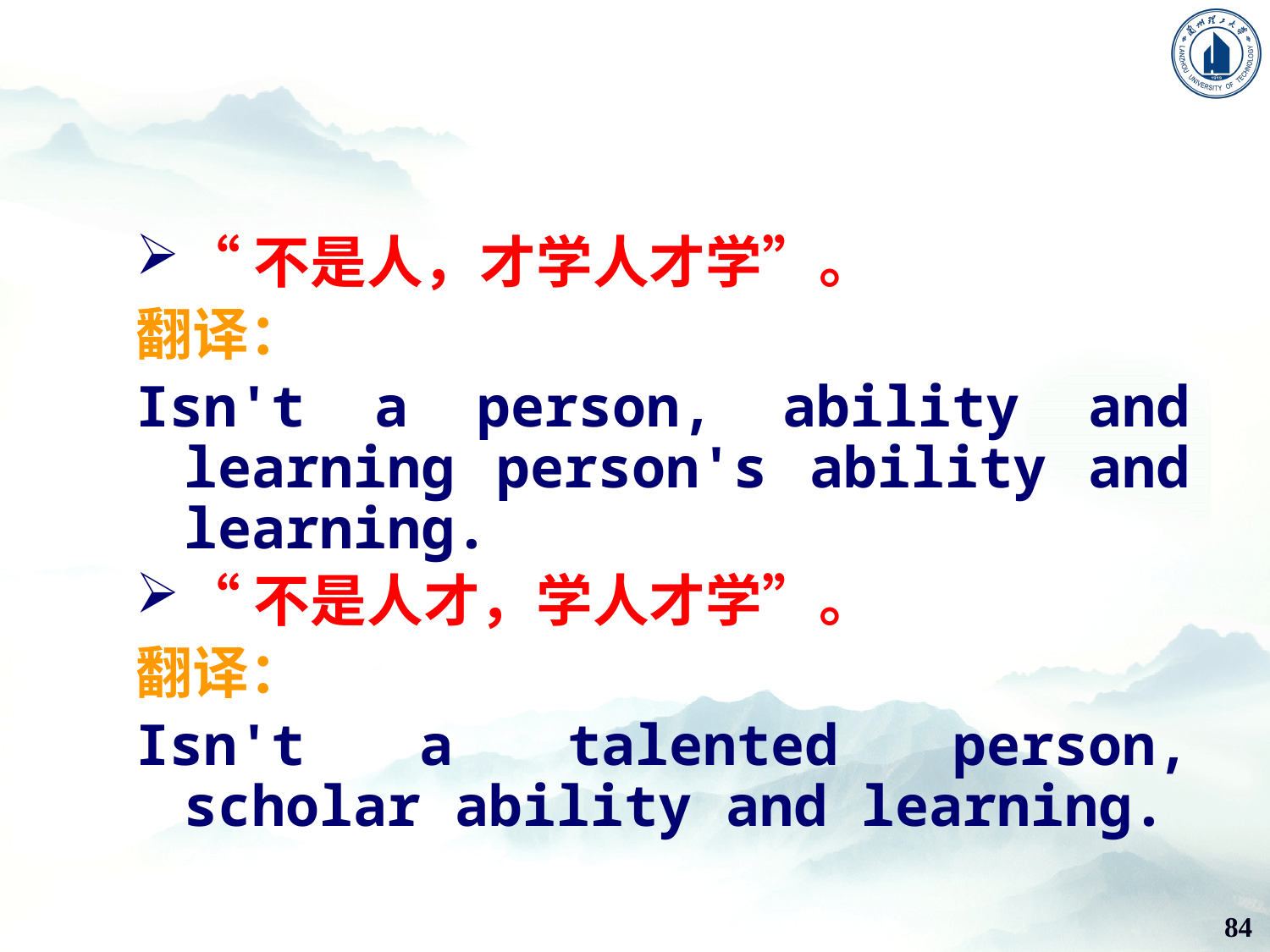

“不是人，才学人才学”。
翻译：
Isn't a person, ability and learning person's ability and learning.
“不是人才，学人才学”。
翻译：
Isn't a talented person, scholar ability and learning.
84